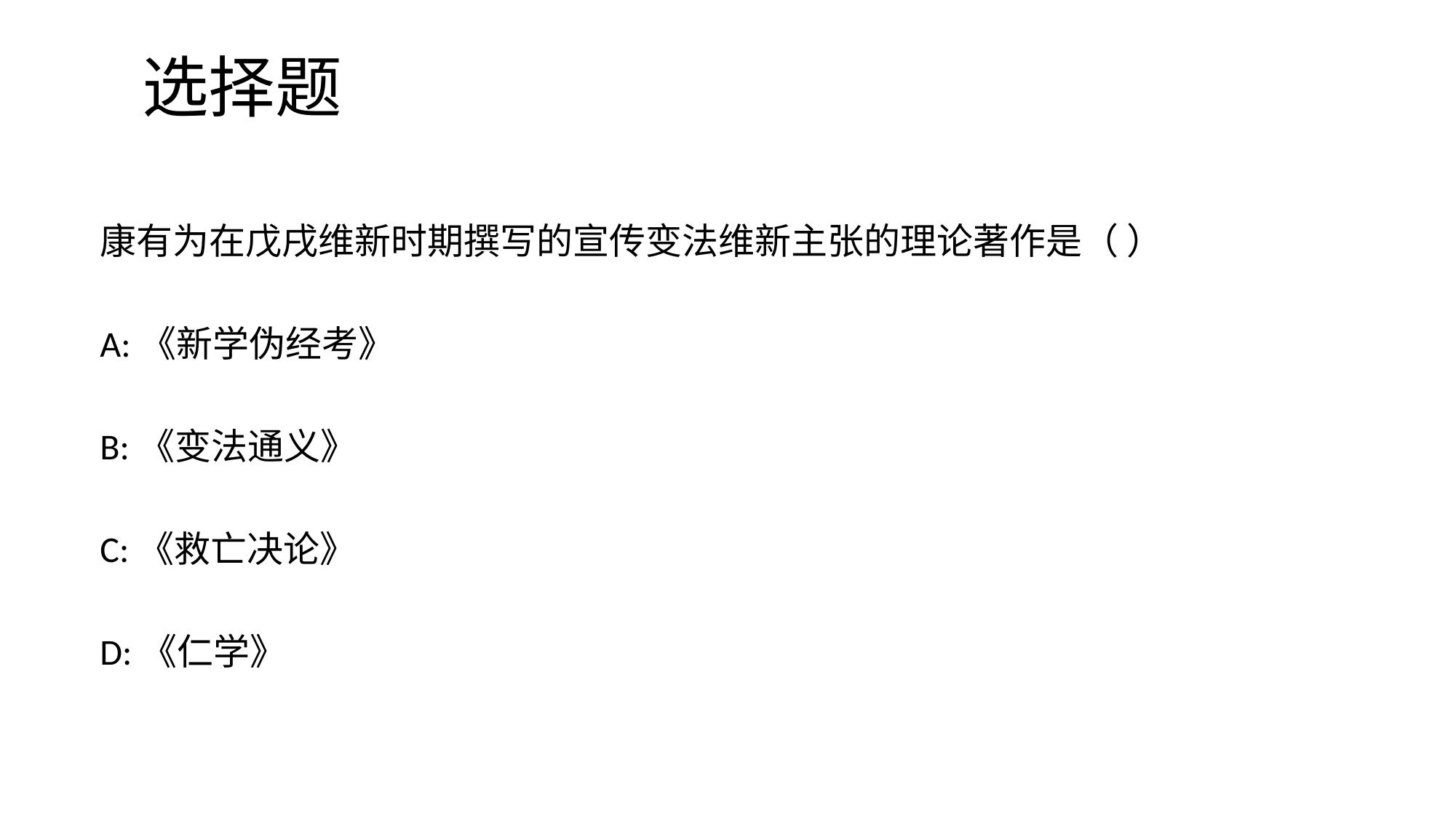

# 选择题
康有为在戊戌维新时期撰写的宣传变法维新主张的理论著作是（ ）
A:《新学伪经考》
B:《变法通义》
C:《救亡决论》
D:《仁学》